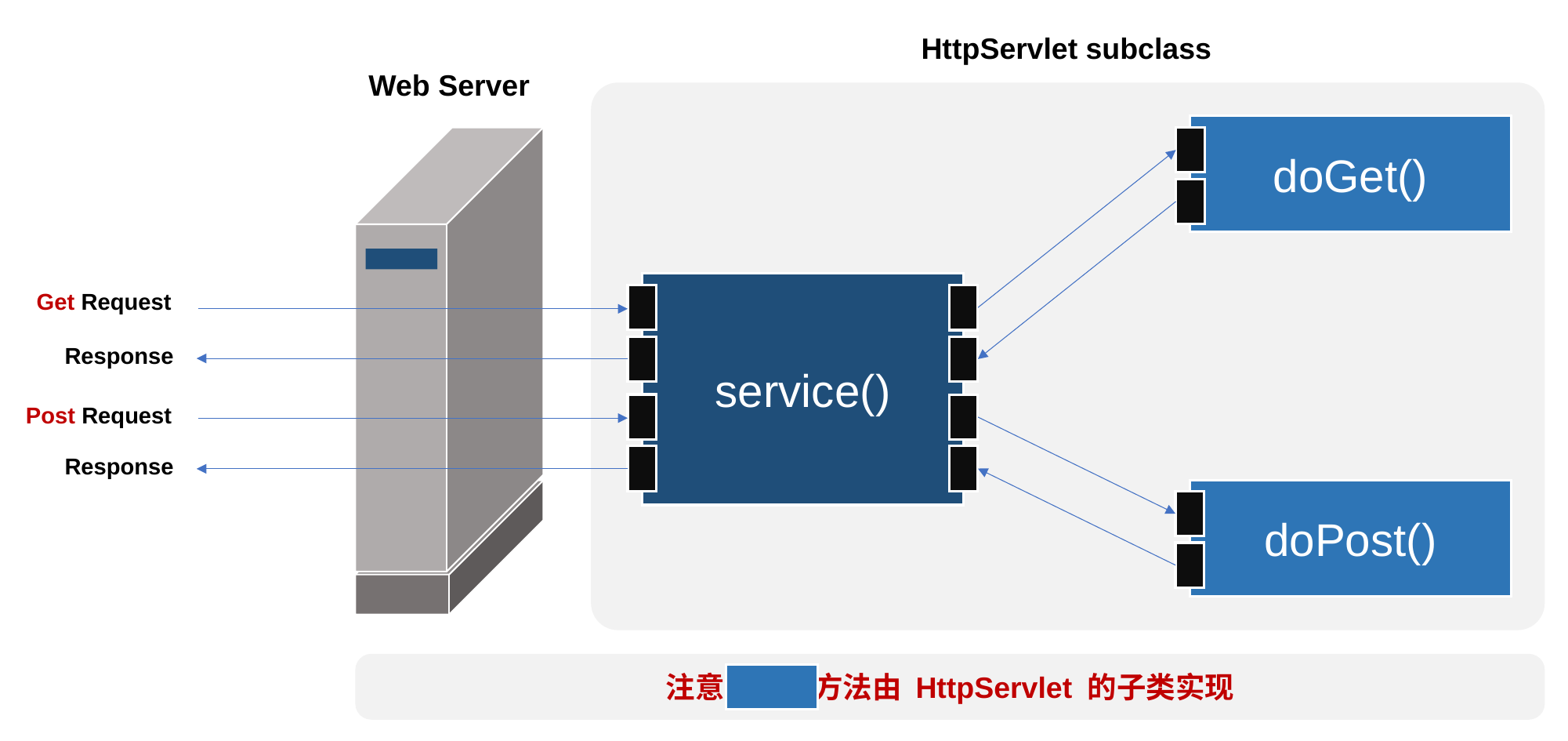

HttpServlet subclass
Web Server

doGet()

service()
Get Request

Response

Post Request
Response

doPost()

注意：         方法由 HttpServlet 的子类实现